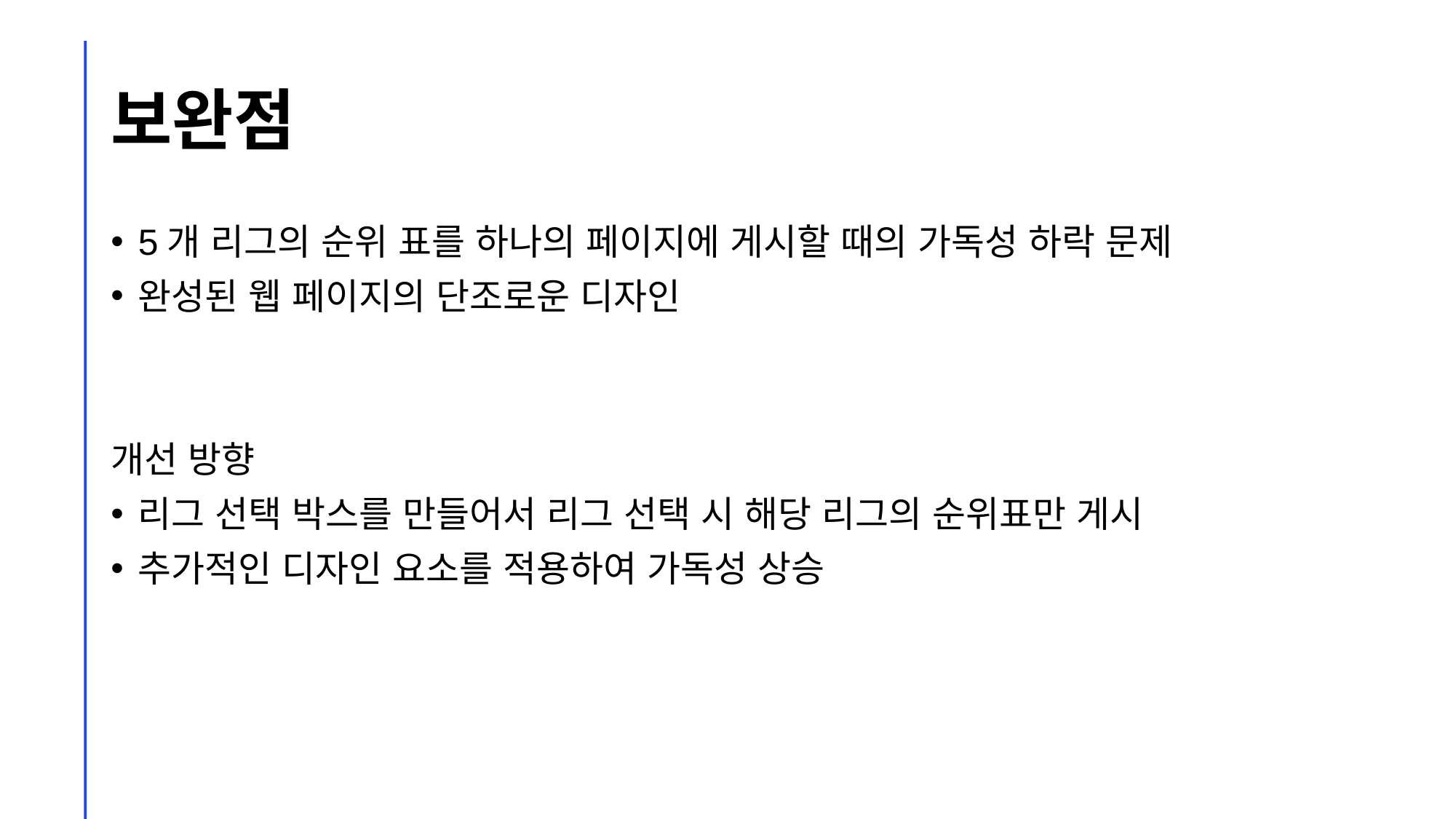

# 보완점
5개 리그의 순위 표를 하나의 페이지에 게시할 때의 가독성 하락 문제
완성된 웹 페이지의 단조로운 디자인

개선 방향
리그 선택 박스를 만들어서 리그 선택 시 해당 리그의 순위표만 게시
추가적인 디자인 요소를 적용하여 가독성 상승